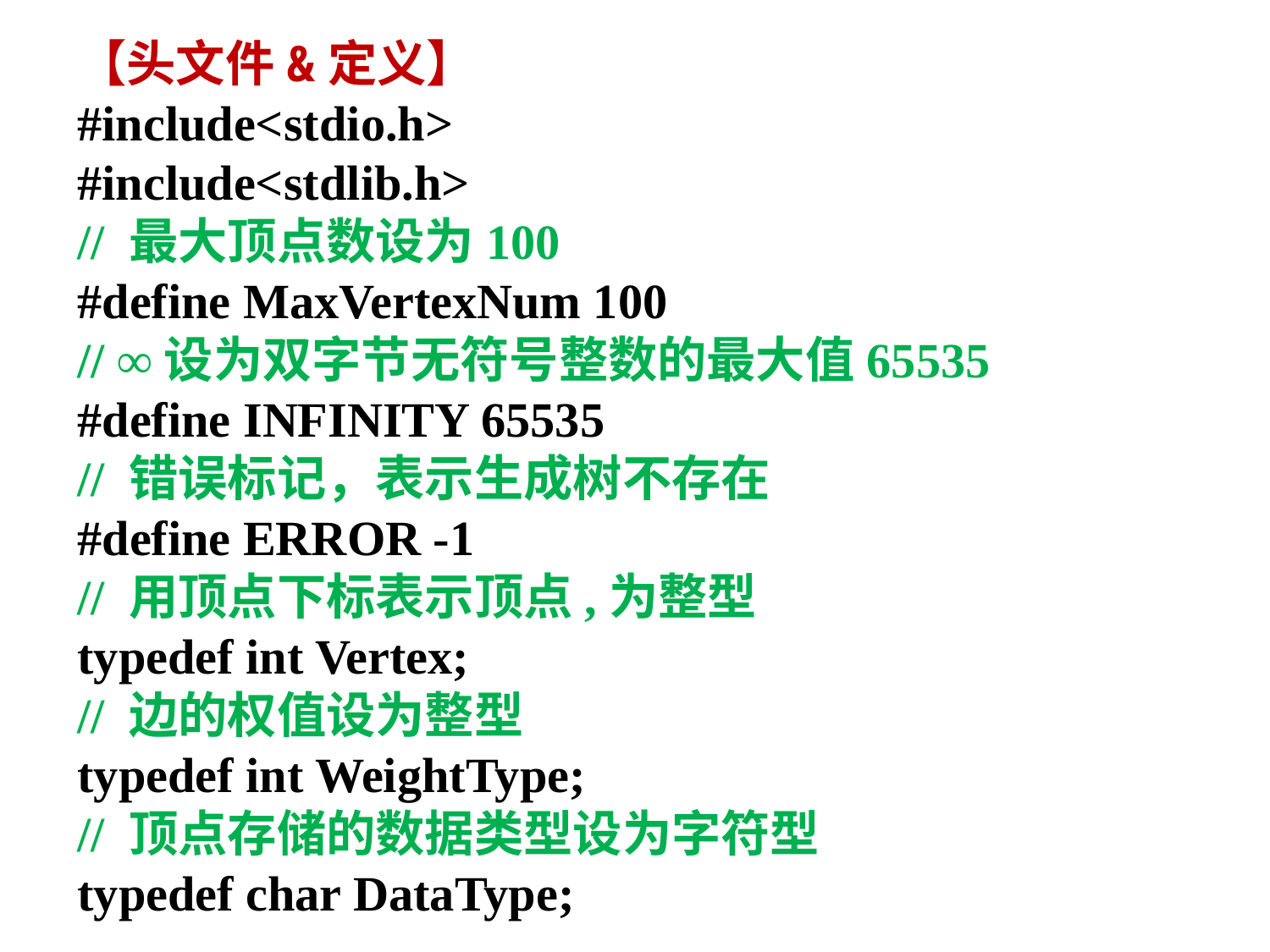

【头文件&定义】
#include<stdio.h>
#include<stdlib.h>
// 最大顶点数设为100
#define MaxVertexNum 100
// ∞设为双字节无符号整数的最大值65535
#define INFINITY 65535
// 错误标记，表示生成树不存在
#define ERROR -1
// 用顶点下标表示顶点,为整型
typedef int Vertex;
// 边的权值设为整型
typedef int WeightType;
// 顶点存储的数据类型设为字符型
typedef char DataType;